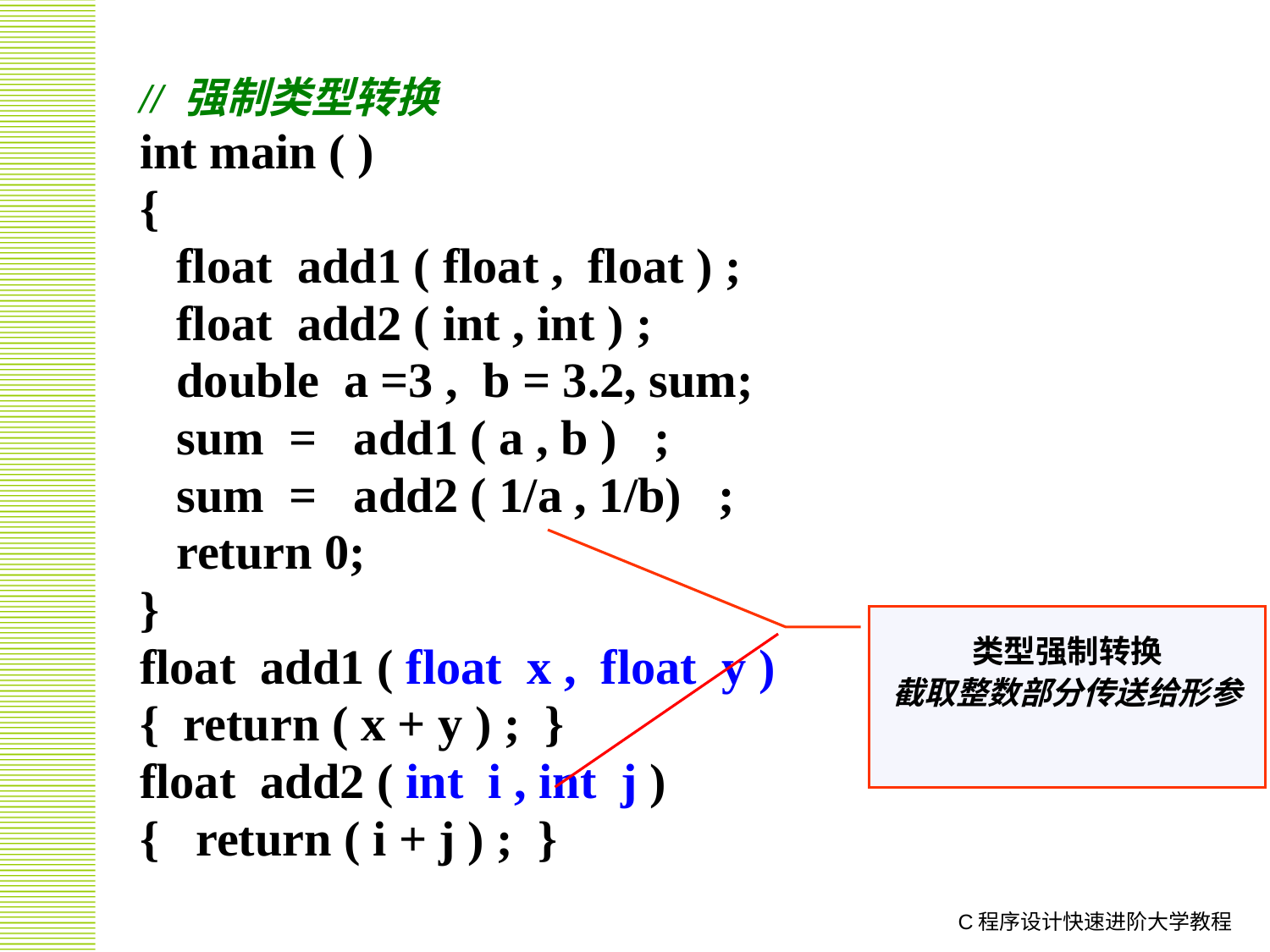

// 强制类型转换
int main ( )
{
   float  add1 ( float ,  float ) ;
   float  add2 ( int , int ) ;
   double  a =3 ,  b = 3.2, sum;
   sum  =   add1 ( a , b )   ;
   sum  =   add2 ( 1/a , 1/b)   ;
   return 0;
}
float  add1 ( float  x ,  float  y )
{  return ( x + y ) ;  }
float  add2 ( int  i , int  j )
{   return ( i + j ) ;  }

类型强制转换
截取整数部分传送给形参

41
C程序设计快速进阶大学教程